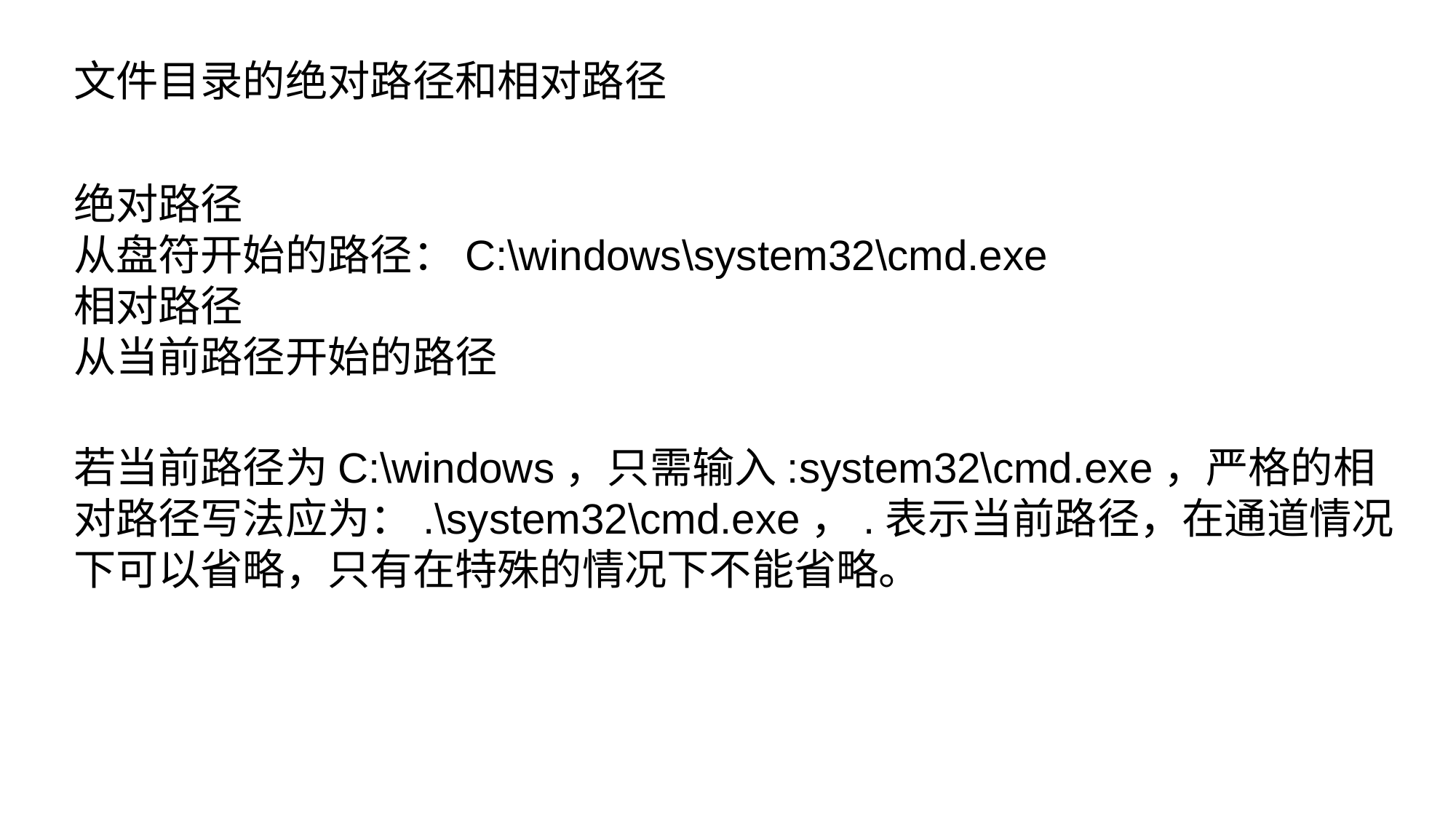

文件目录的绝对路径和相对路径
绝对路径
从盘符开始的路径：C:\windows\system32\cmd.exe
相对路径
从当前路径开始的路径
若当前路径为C:\windows，只需输入:system32\cmd.exe，严格的相对路径写法应为：.\system32\cmd.exe，.表示当前路径，在通道情况下可以省略，只有在特殊的情况下不能省略。